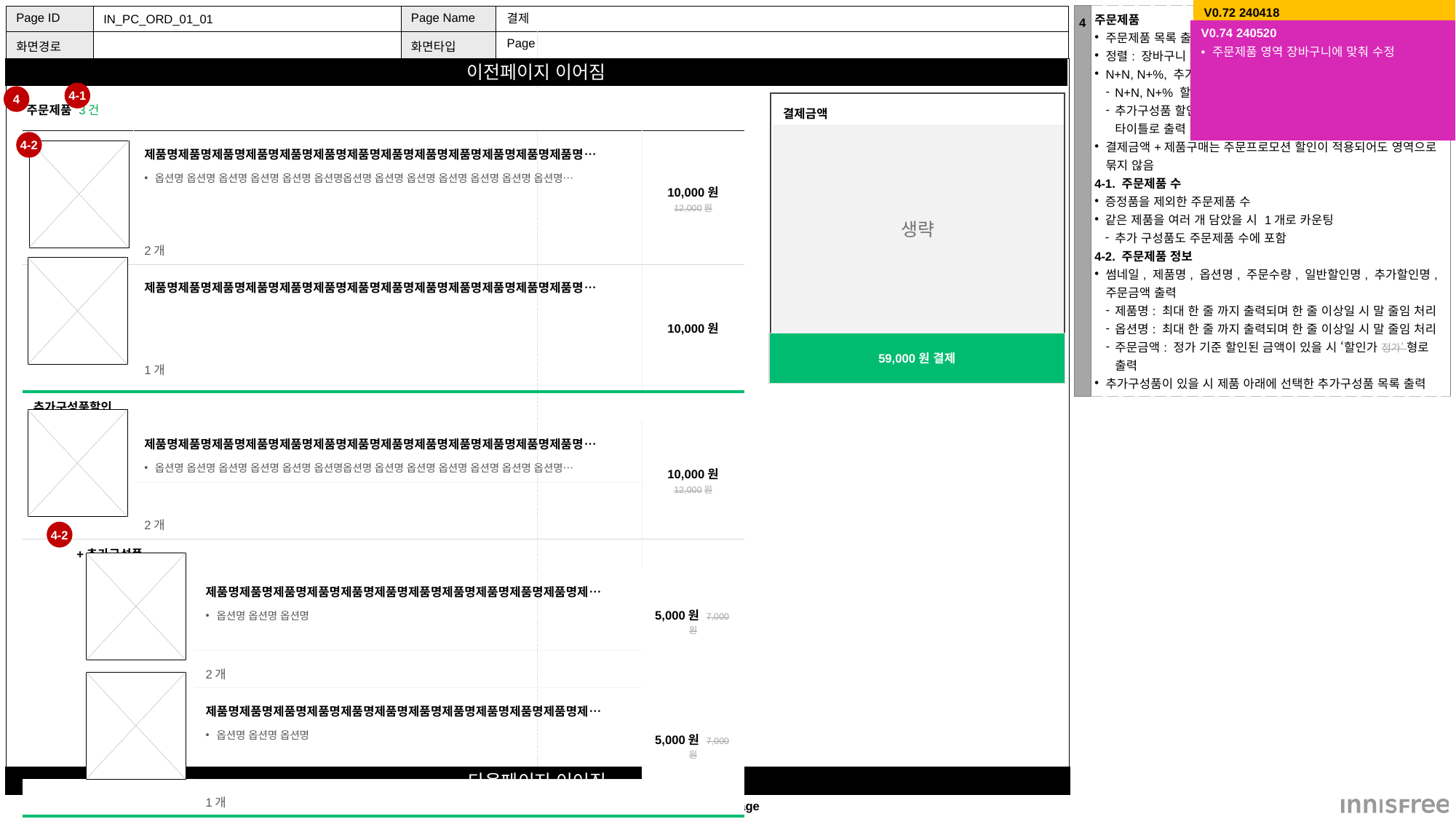

V0.72 240418
17일 캠페인 회의 협의 내용에 따라 주문서 주문제품 영역 제품별 할인적용 내역 삭제
제품 증정품 주문제품 목록에서 삭제하고 쿠폰 적용 영역 하단으로 이동(출력 기준 0422 주소희님 확인)

| 4 | 주문제품 주문제품 목록 출력 정렬: 장바구니 정렬 순과 동일 N+N, N+%, 추가구성품 할인이 적용되어 있을 시 영역을 묶어 표시 N+N, N+% 할인 제품 영역은 상단에 타이틀로 캠페인명 출력 추가구성품 할인 제품 영역은 상단에 ‘추가구성품할인’을 타이틀로 출력 결제금액+제품구매는 주문프로모션 할인이 적용되어도 영역으로 묶지 않음 4-1. 주문제품 수 증정품을 제외한 주문제품 수 같은 제품을 여러 개 담았을 시 1개로 카운팅 추가 구성품도 주문제품 수에 포함 4-2. 주문제품 정보 썸네일, 제품명, 옵션명, 주문수량, 일반할인명, 추가할인명, 주문금액 출력 제품명: 최대 한 줄 까지 출력되며 한 줄 이상일 시 말 줄임 처리 옵션명: 최대 한 줄 까지 출력되며 한 줄 이상일 시 말 줄임 처리 주문금액: 정가 기준 할인된 금액이 있을 시 ‘할인가 정가’ 형로 출력 추가구성품이 있을 시 제품 아래에 선택한 추가구성품 목록 출력 |
| --- | --- |
IN_PC_ORD_01_01
# 결제
V0.74 240520
주문제품 영역 장바구니에 맞춰 수정
Page
4-1
4
| 주문제품 3건 |  |  |  |  |
| --- | --- | --- | --- | --- |
|  |  | 제품명제품명제품명제품명제품명제품명제품명제품명제품명제품명제품명제품명제품명… 옵션명 옵션명 옵션명 옵션명 옵션명 옵션명옵션명 옵션명 옵션명 옵션명 옵션명 옵션명 옵션명… |  | 10,000원 12,000원 |
|  |  | 2개 |  |  |
|  |  | 제품명제품명제품명제품명제품명제품명제품명제품명제품명제품명제품명제품명제품명… |  | 10,000원 |
|  |  | 1개 |  |  |
| 추가구성품할인 |  |  |  |  |
|  |  | 제품명제품명제품명제품명제품명제품명제품명제품명제품명제품명제품명제품명제품명… 옵션명 옵션명 옵션명 옵션명 옵션명 옵션명옵션명 옵션명 옵션명 옵션명 옵션명 옵션명 옵션명… |  | 10,000원 12,000원 |
|  |  | 2개 |  |  |
|  | +추가구성품 |  |  |  |
|  |  |  | 제품명제품명제품명제품명제품명제품명제품명제품명제품명제품명제품명제… 옵션명 옵션명 옵션명 | 5,000원 7,000원 |
|  |  |  | 2개 |  |
|  |  |  | 제품명제품명제품명제품명제품명제품명제품명제품명제품명제품명제품명제… 옵션명 옵션명 옵션명 | 5,000원 7,000원 |
|  |  |  | 1개 |  |

결제금액
생략
59,000원 결제
4-2

4-2